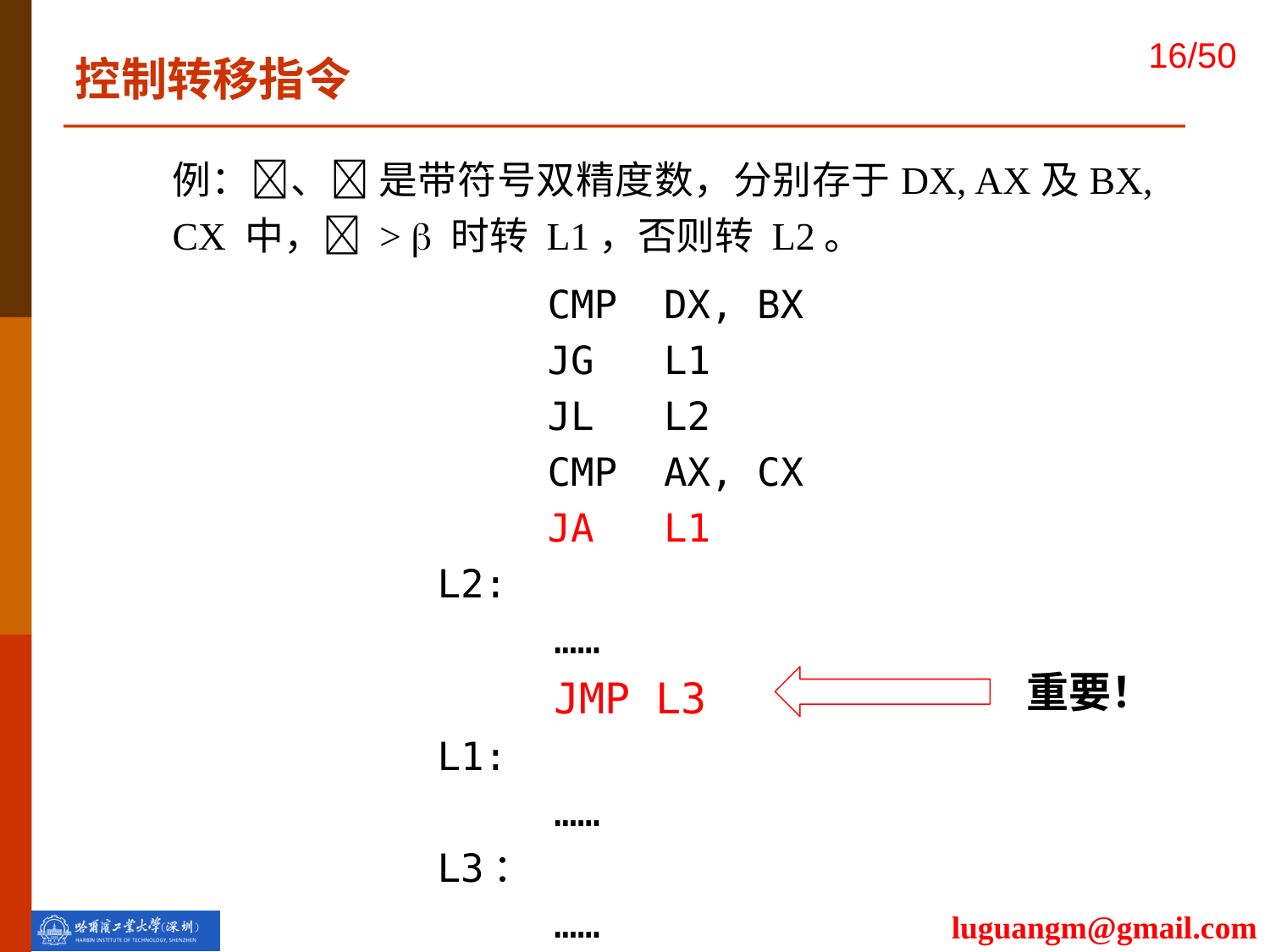

控制转移指令
例：α、β 是带符号双精度数，分别存于DX, AX及BX, CX 中，α > β 时转 L1，否则转 L2。
  CMP  DX, BX
  JG   L1
  JL   L2
  CMP  AX, CX
  JA   L1
L2:
     ……
     JMP L3
L1:
     ……
L3：
     ……

重要！